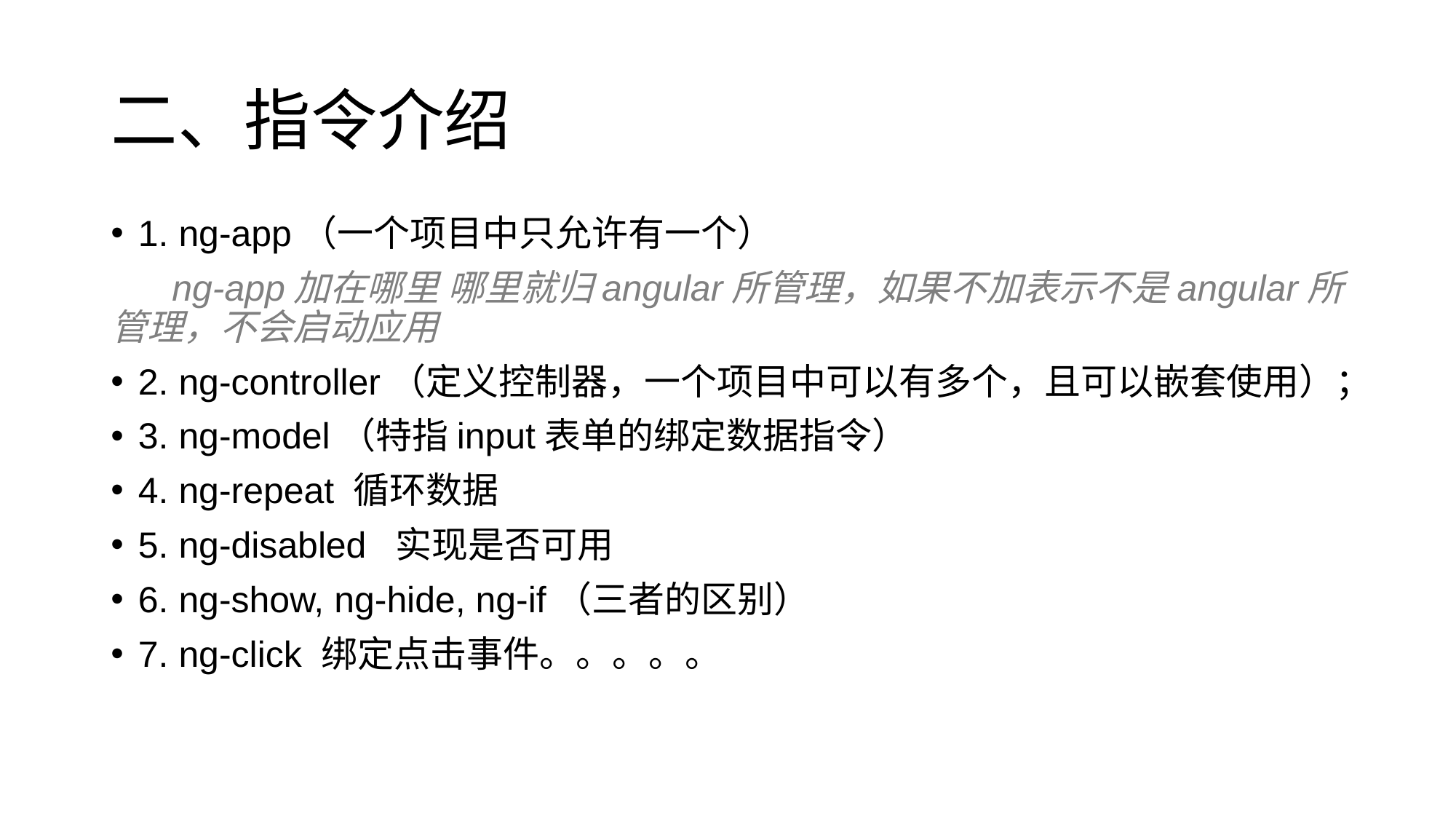

# 二、指令介绍
1. ng-app（一个项目中只允许有一个）
      ng-app加在哪里 哪里就归angular所管理，如果不加表示不是angular所管理，不会启动应用
2. ng-controller（定义控制器，一个项目中可以有多个，且可以嵌套使用）；
3. ng-model（特指input表单的绑定数据指令）
4. ng-repeat 循环数据
5. ng-disabled  实现是否可用
6. ng-show, ng-hide, ng-if（三者的区别）
7. ng-click 绑定点击事件。。。。。